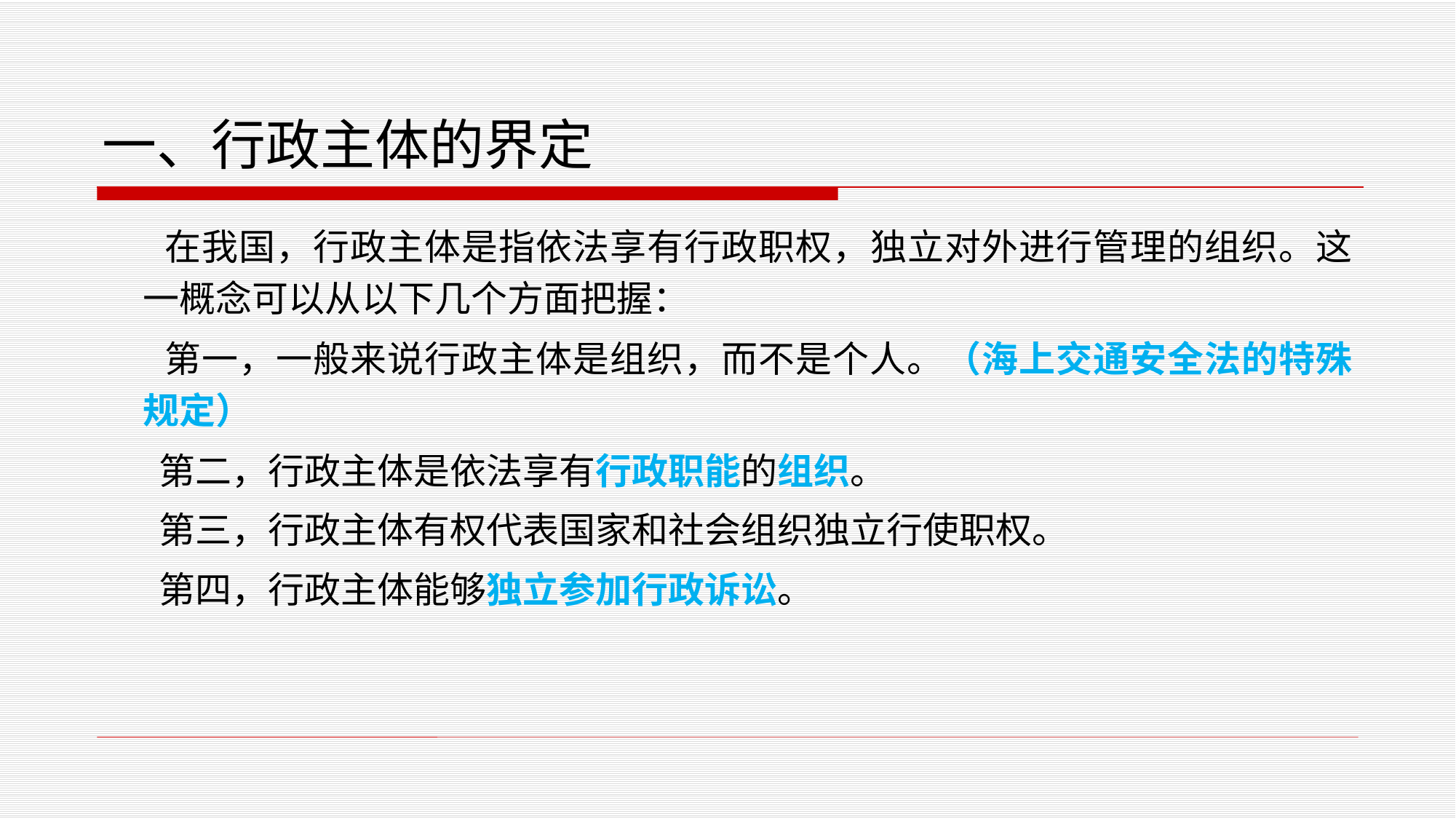

# 一、行政主体的界定
      在我国，行政主体是指依法享有行政职权，独立对外进行管理的组织。这一概念可以从以下几个方面把握：
      第一，一般来说行政主体是组织，而不是个人。（海上交通安全法的特殊规定）
      第二，行政主体是依法享有行政职能的组织。
      第三，行政主体有权代表国家和社会组织独立行使职权。
      第四，行政主体能够独立参加行政诉讼。